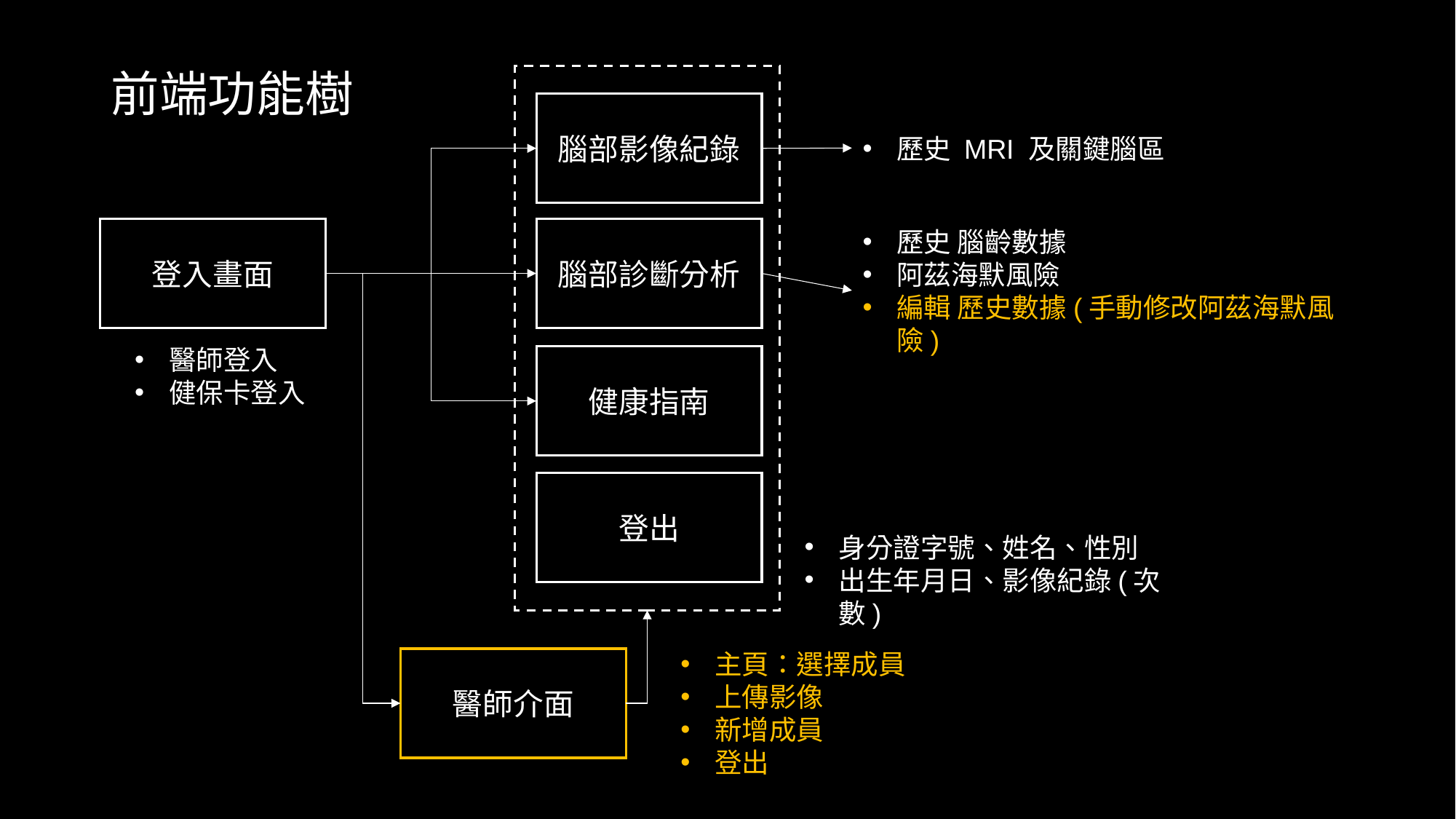

# 前端功能樹

腦部影像紀錄
歷史 MRI 及關鍵腦區
登入畫面
腦部診斷分析
歷史 腦齡數據
阿茲海默風險
編輯 歷史數據(手動修改阿茲海默風險)
醫師登入
健保卡登入
健康指南
登出
身分證字號、姓名、性別
出生年月日、影像紀錄(次數)
主頁：選擇成員
上傳影像
新增成員
登出
醫師介面